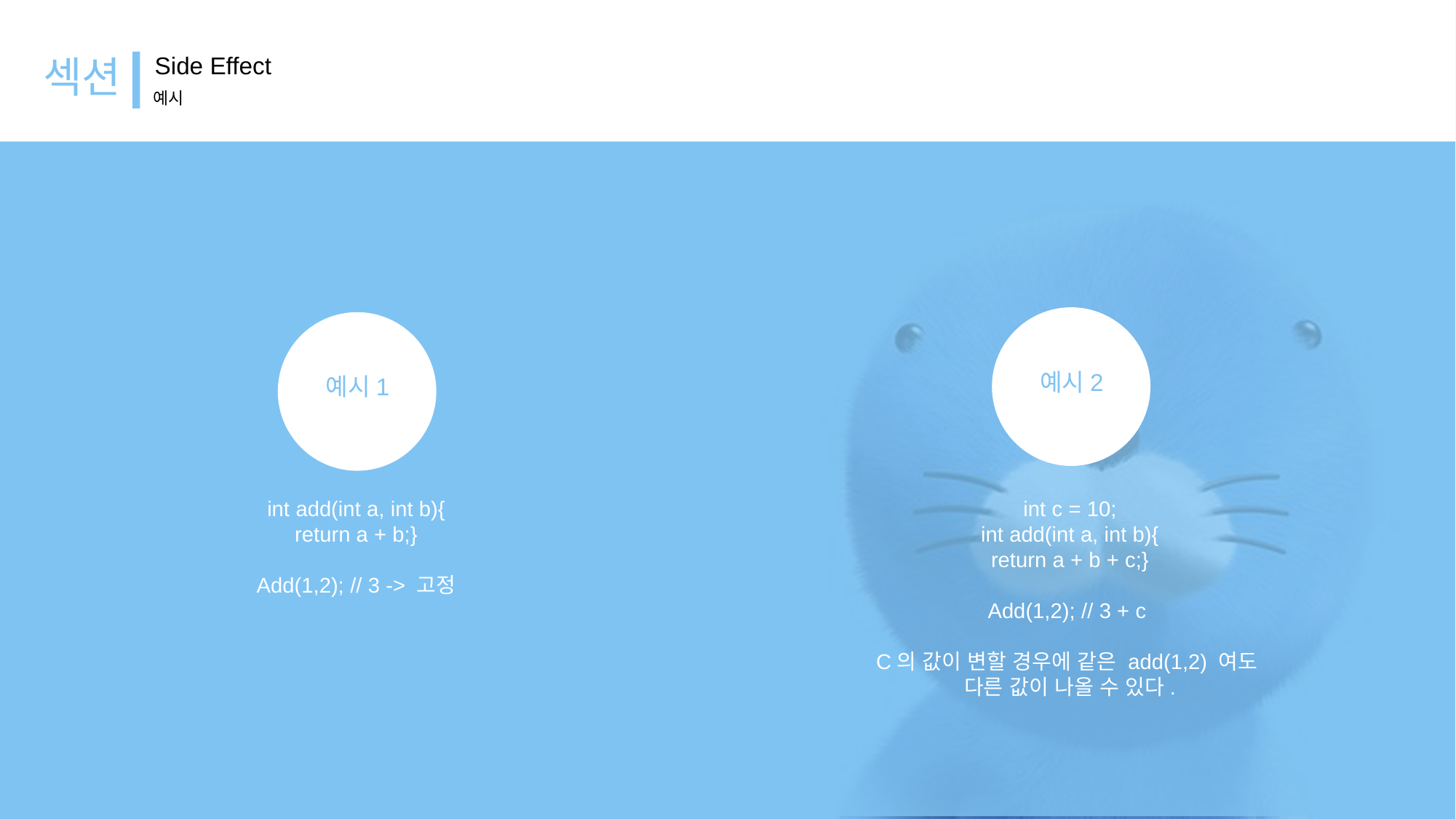

섹션
Side Effect

예시

예시2

예시1

int add(int a, int b){
return a + b;}

Add(1,2); // 3 -> 고정

int c = 10;
int add(int a, int b){
return a + b + c;}

Add(1,2); // 3 + c

C의 값이 변할 경우에 같은 add(1,2) 여도
다른 값이 나올 수 있다.